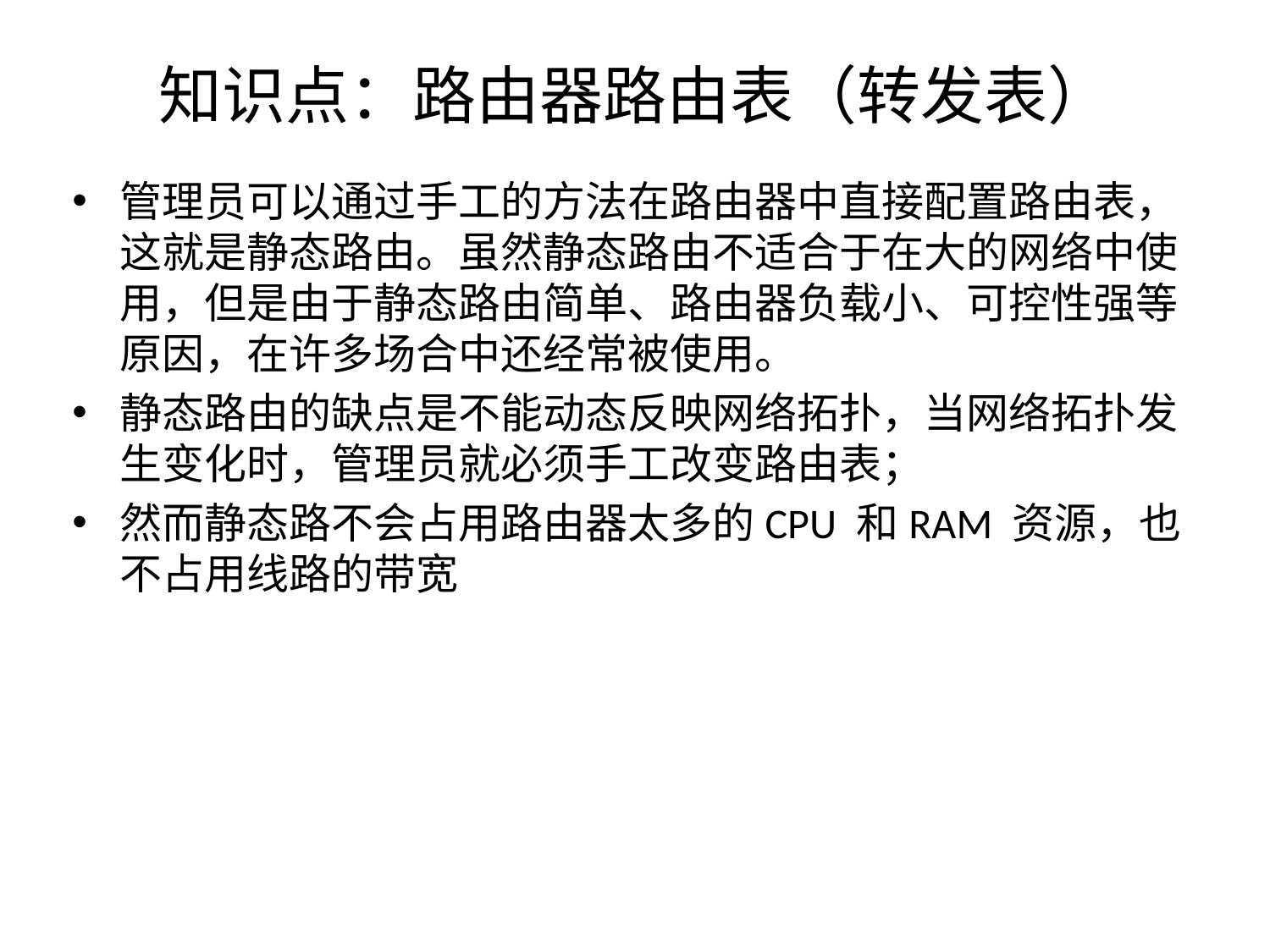

# 知识点：路由器路由表（转发表）
管理员可以通过手工的方法在路由器中直接配置路由表，这就是静态路由。虽然静态路由不适合于在大的网络中使用，但是由于静态路由简单、路由器负载小、可控性强等原因，在许多场合中还经常被使用。
静态路由的缺点是不能动态反映网络拓扑，当网络拓扑发生变化时，管理员就必须手工改变路由表；
然而静态路不会占用路由器太多的CPU 和RAM 资源，也不占用线路的带宽